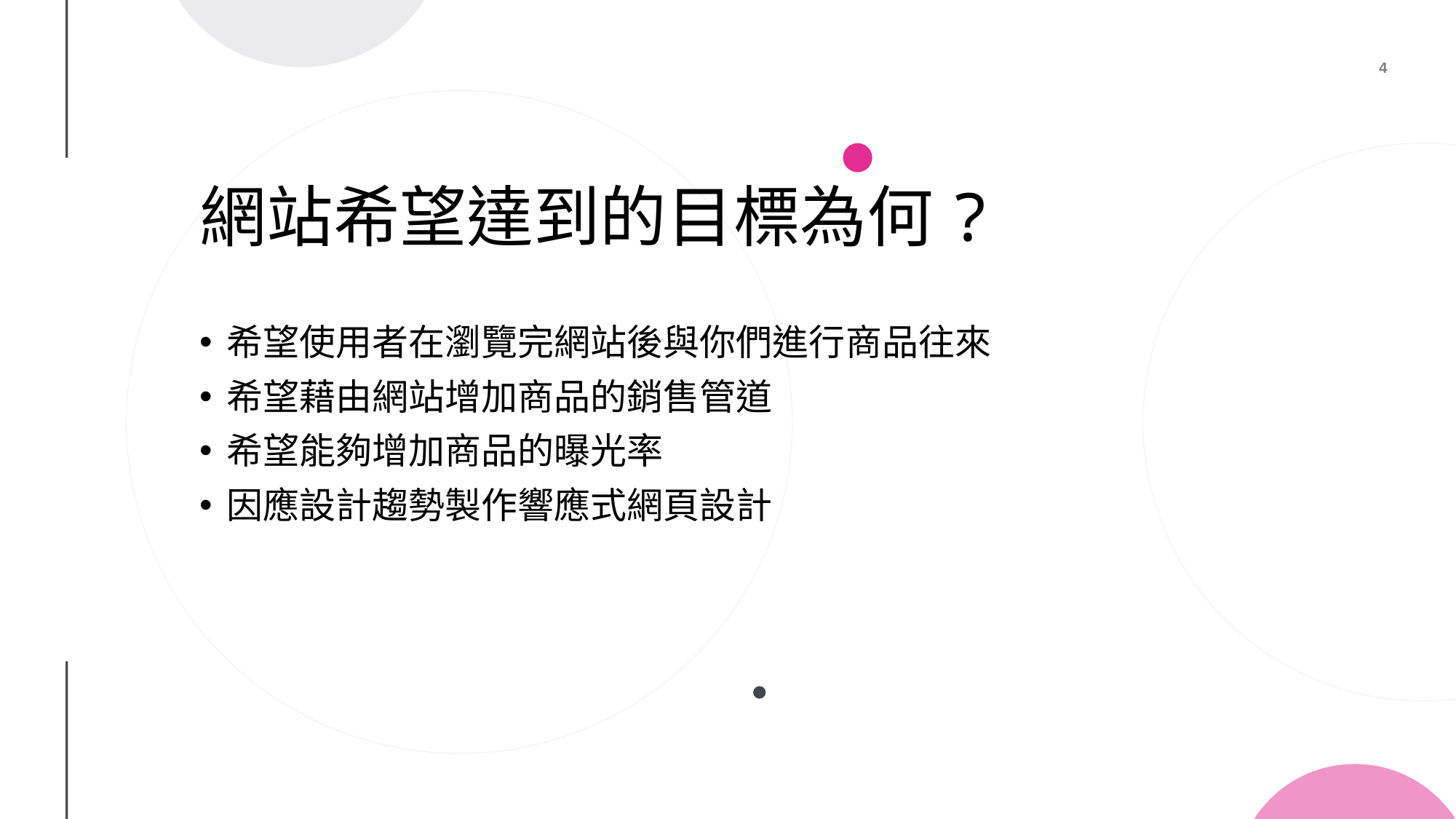

網站希望達到的目標為何?

希望使用者在瀏覽完網站後與你們進行商品往來
希望藉由網站增加商品的銷售管道
希望能夠增加商品的曝光率
因應設計趨勢製作響應式網頁設計